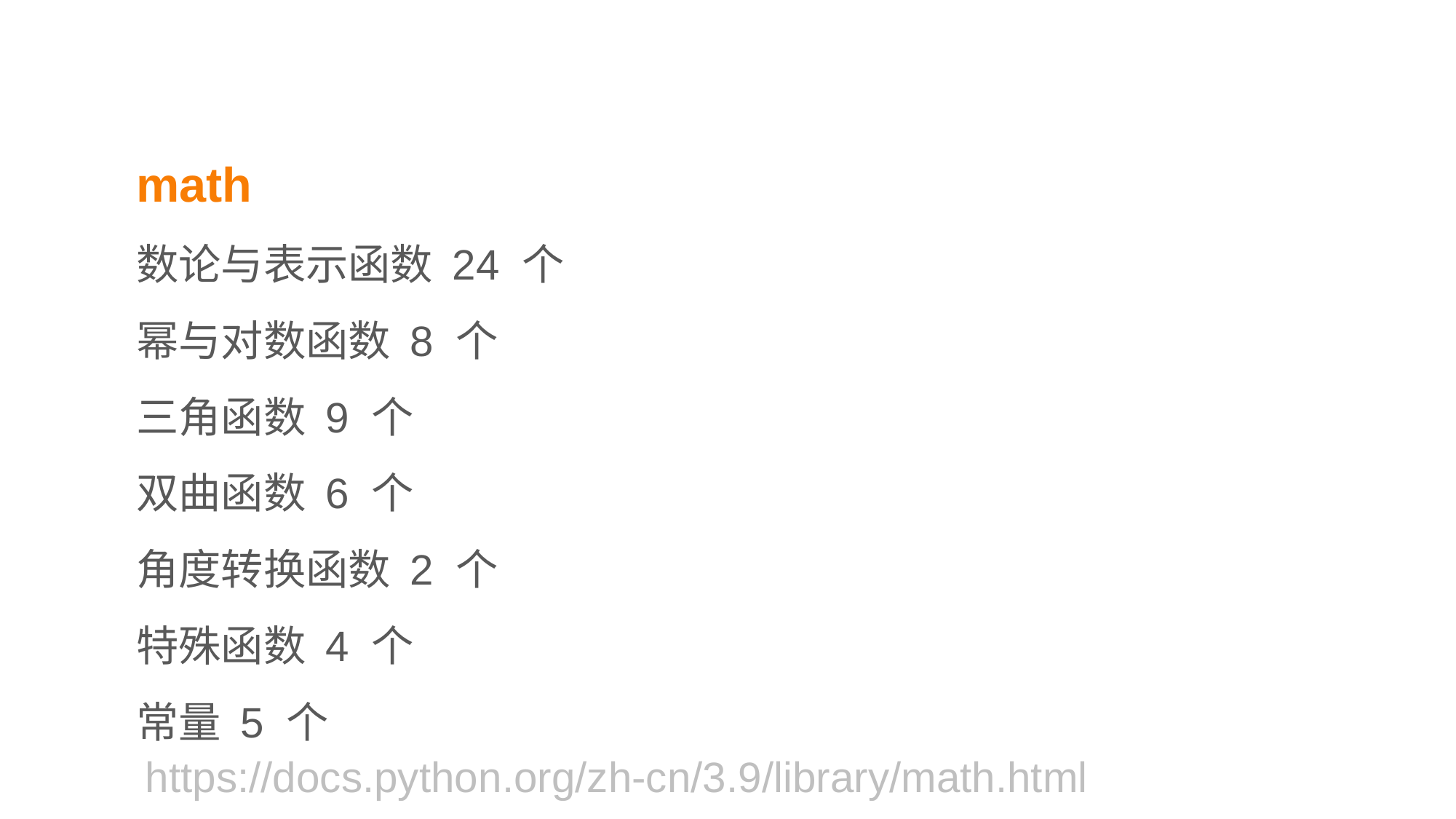

math
数论与表示函数 24 个
幂与对数函数 8 个
三角函数 9 个
双曲函数 6 个
角度转换函数 2 个
特殊函数 4 个
常量 5 个
https://docs.python.org/zh-cn/3.9/library/math.html